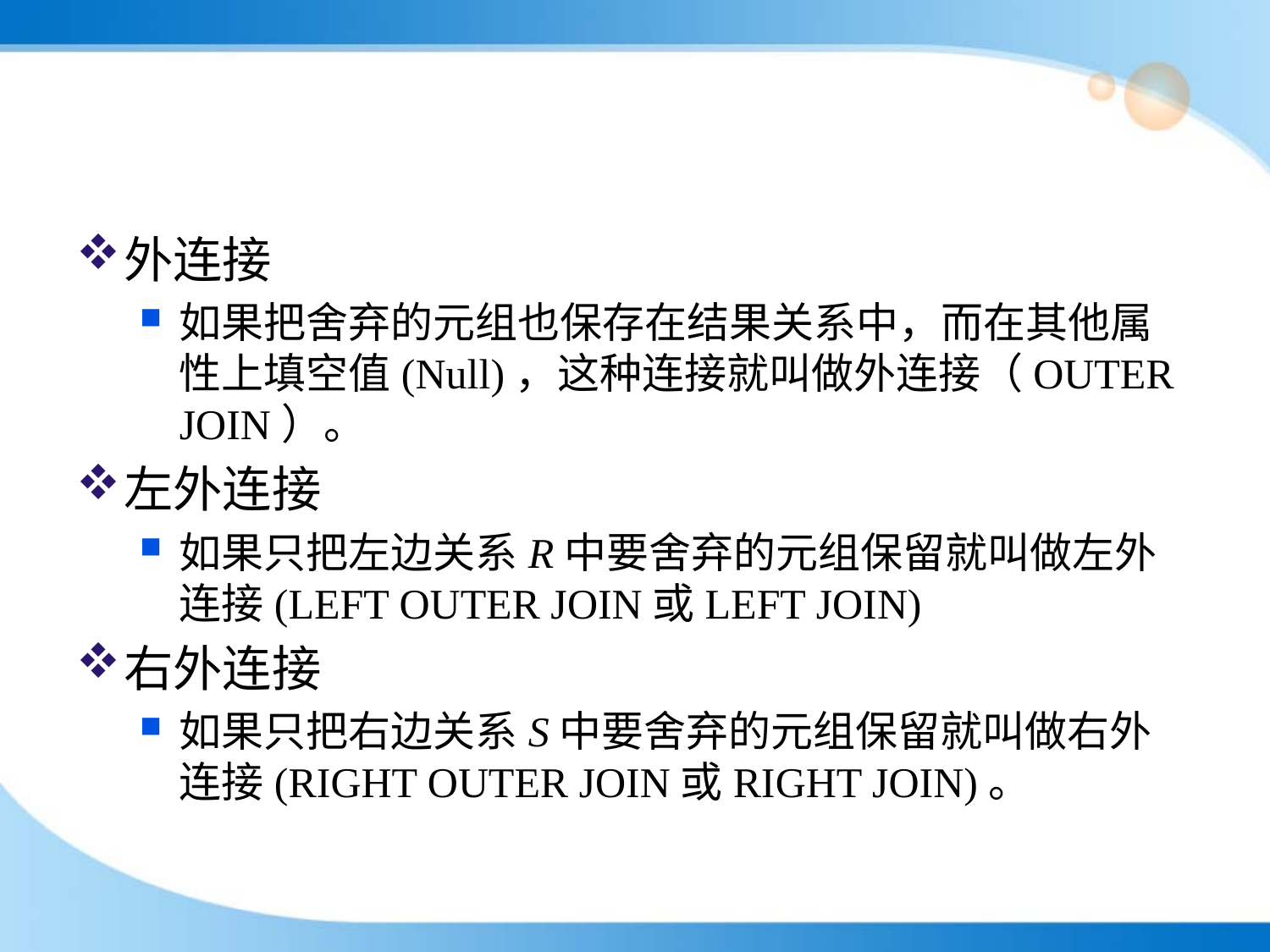

#
外连接
如果把舍弃的元组也保存在结果关系中，而在其他属性上填空值(Null)，这种连接就叫做外连接（OUTER JOIN）。
左外连接
如果只把左边关系R中要舍弃的元组保留就叫做左外连接(LEFT OUTER JOIN或LEFT JOIN)
右外连接
如果只把右边关系S中要舍弃的元组保留就叫做右外连接(RIGHT OUTER JOIN或RIGHT JOIN)。